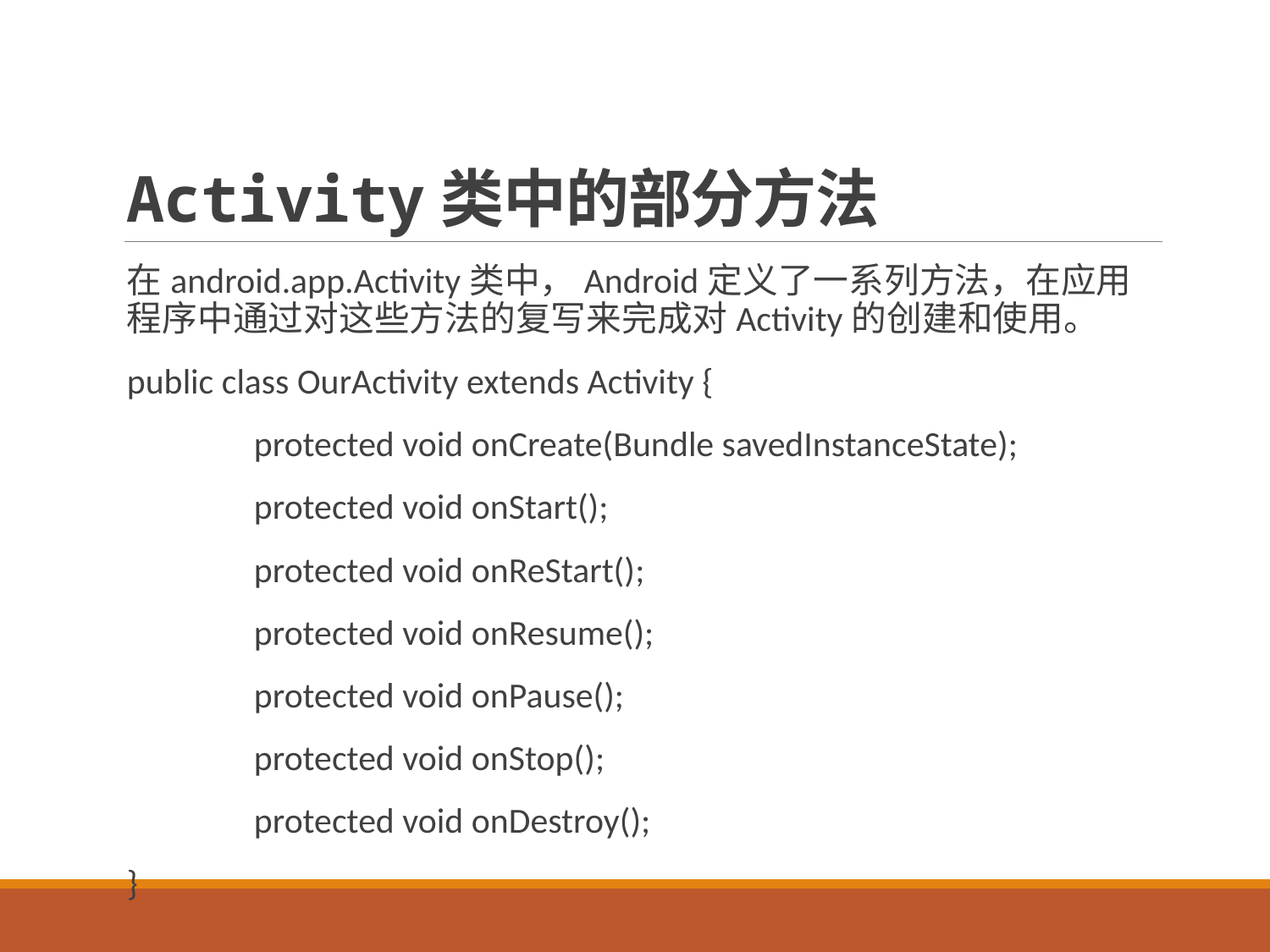

# Activity类中的部分方法
在android.app.Activity类中，Android定义了一系列方法，在应用程序中通过对这些方法的复写来完成对Activity的创建和使用。
public class OurActivity extends Activity {
	protected void onCreate(Bundle savedInstanceState);
	protected void onStart();
	protected void onReStart();
	protected void onResume();
	protected void onPause();
	protected void onStop();
	protected void onDestroy();
}